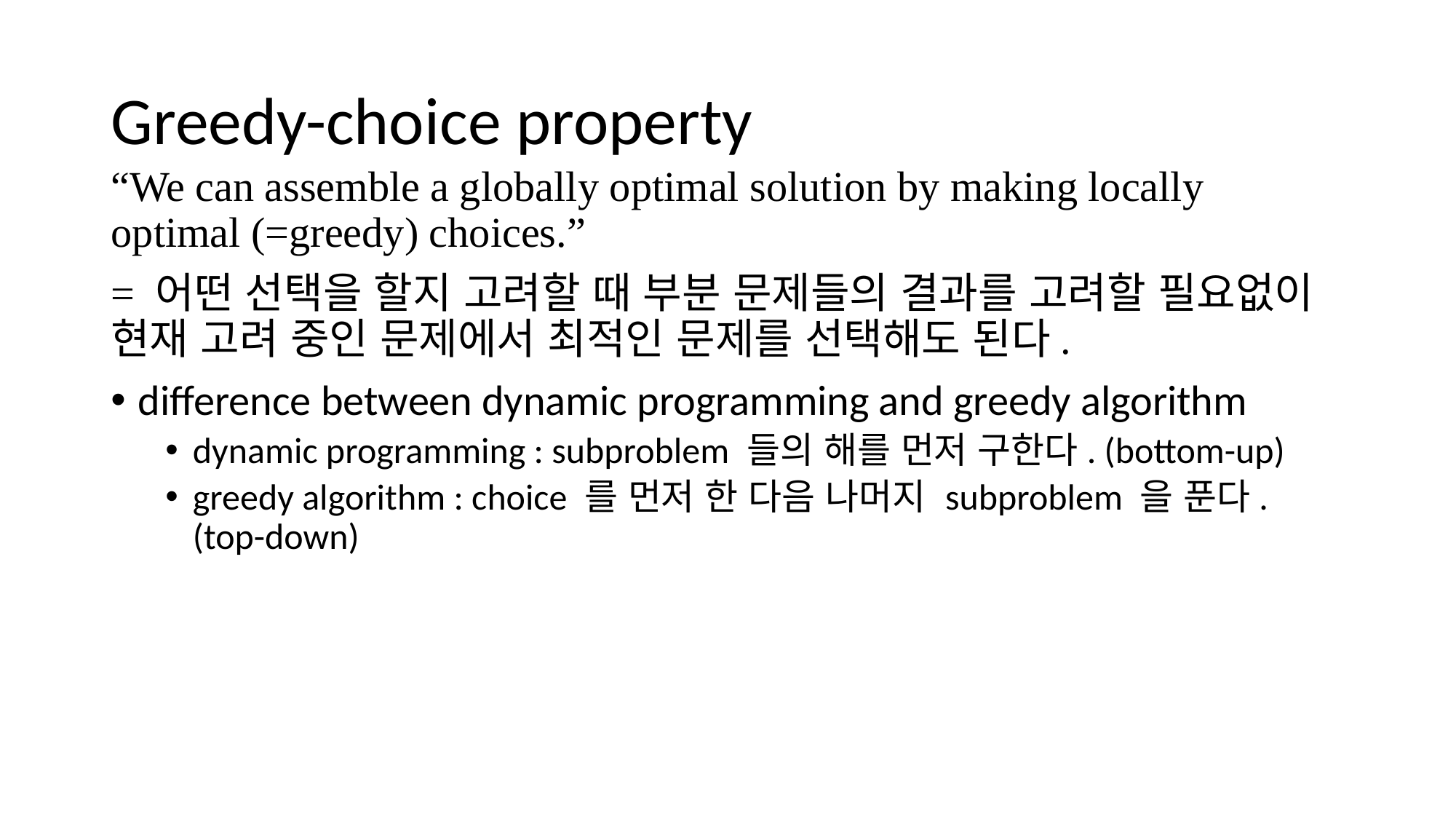

# Greedy-choice property
“We can assemble a globally optimal solution by making locally optimal (=greedy) choices.”
= 어떤 선택을 할지 고려할 때 부분 문제들의 결과를 고려할 필요없이 현재 고려 중인 문제에서 최적인 문제를 선택해도 된다.
difference between dynamic programming and greedy algorithm
dynamic programming : subproblem 들의 해를 먼저 구한다. (bottom-up)
greedy algorithm : choice 를 먼저 한 다음 나머지 subproblem 을 푼다. (top-down)